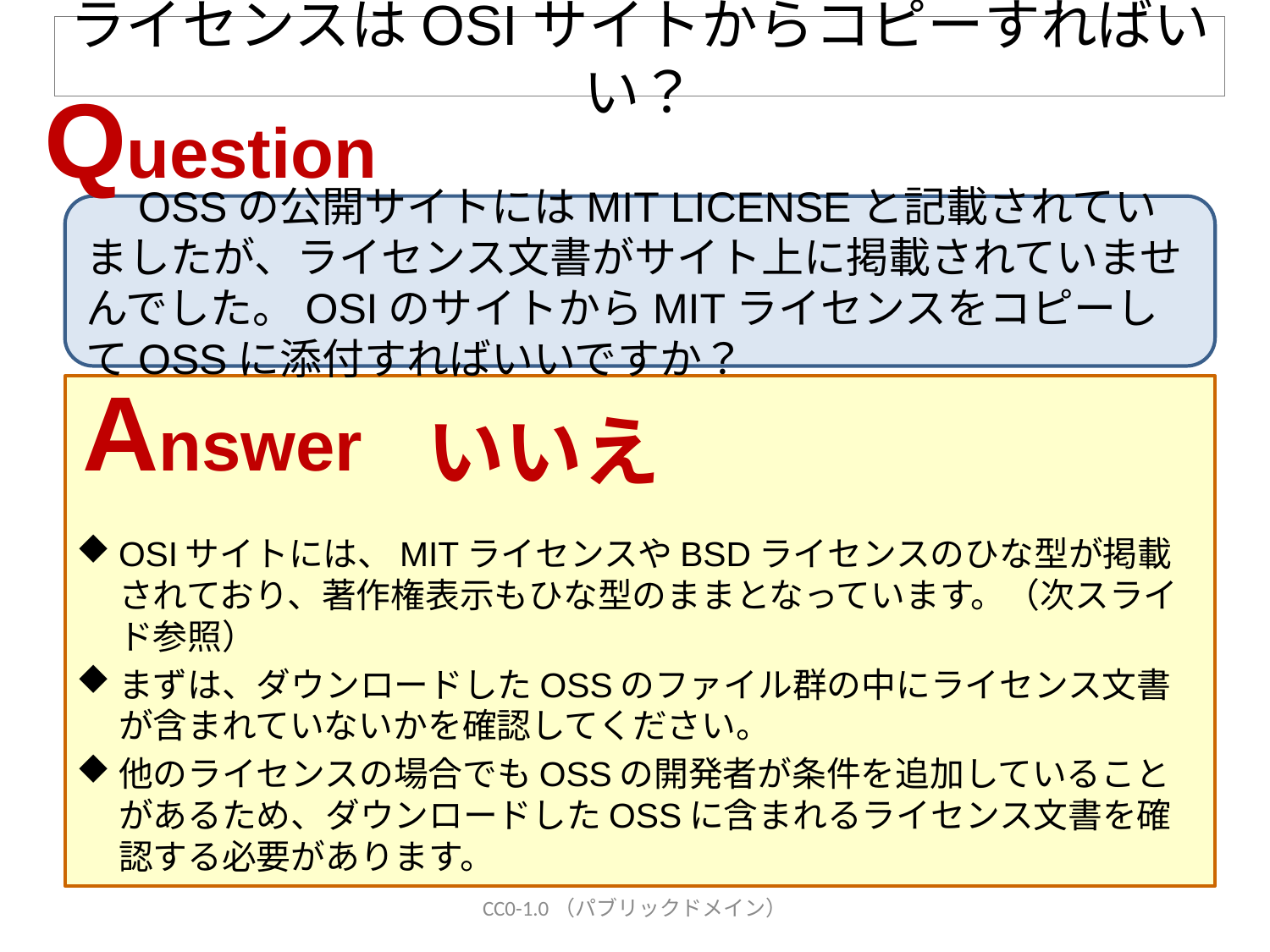

# ライセンスはOSIサイトからコピーすればいい？
Question
　OSSの公開サイトにはMIT LICENSEと記載されていましたが、ライセンス文書がサイト上に掲載されていませんでした。OSIのサイトからMITライセンスをコピーしてOSSに添付すればいいですか？
Answer

いいえ
OSIサイトには、MITライセンスやBSDライセンスのひな型が掲載されており、著作権表示もひな型のままとなっています。（次スライド参照）
まずは、ダウンロードしたOSSのファイル群の中にライセンス文書が含まれていないかを確認してください。
他のライセンスの場合でもOSSの開発者が条件を追加していることがあるため、ダウンロードしたOSSに含まれるライセンス文書を確認する必要があります。
CC0-1.0（パブリックドメイン）